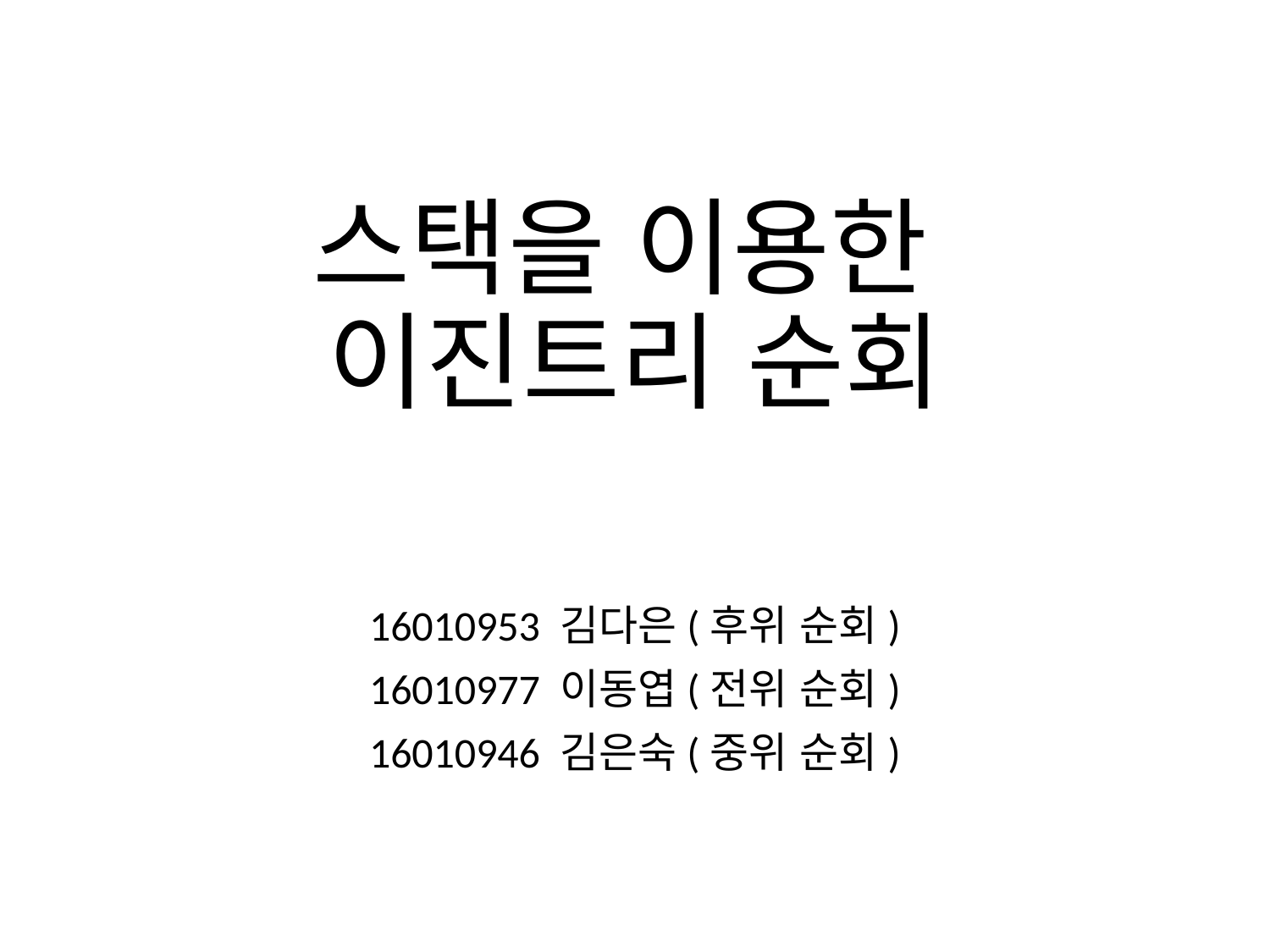

# 스택을 이용한 이진트리 순회
16010953 김다은(후위 순회)
16010977 이동엽(전위 순회)
16010946 김은숙(중위 순회)